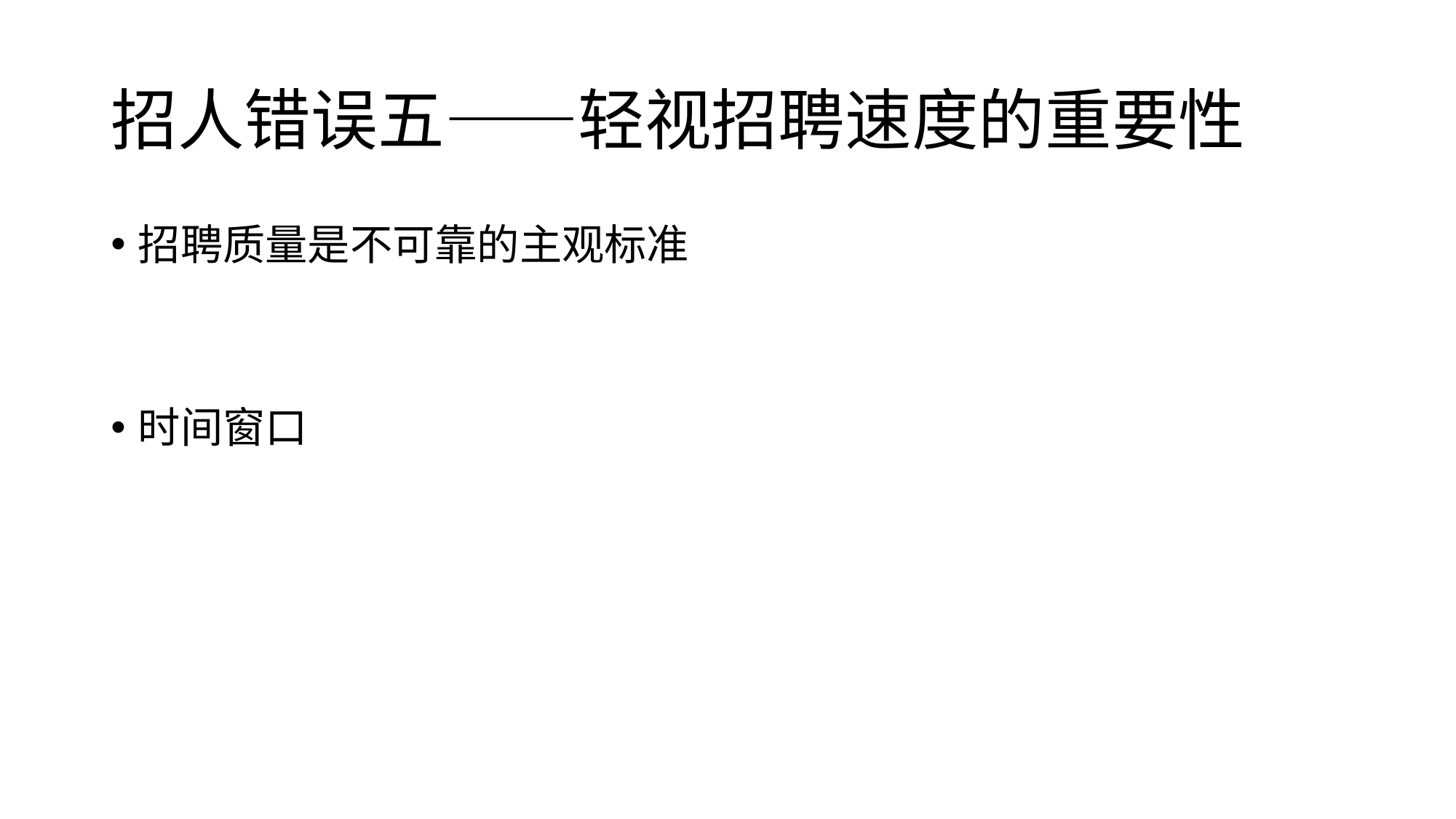

# 招人错误五——轻视招聘速度的重要性
招聘质量是不可靠的主观标准

时间窗口